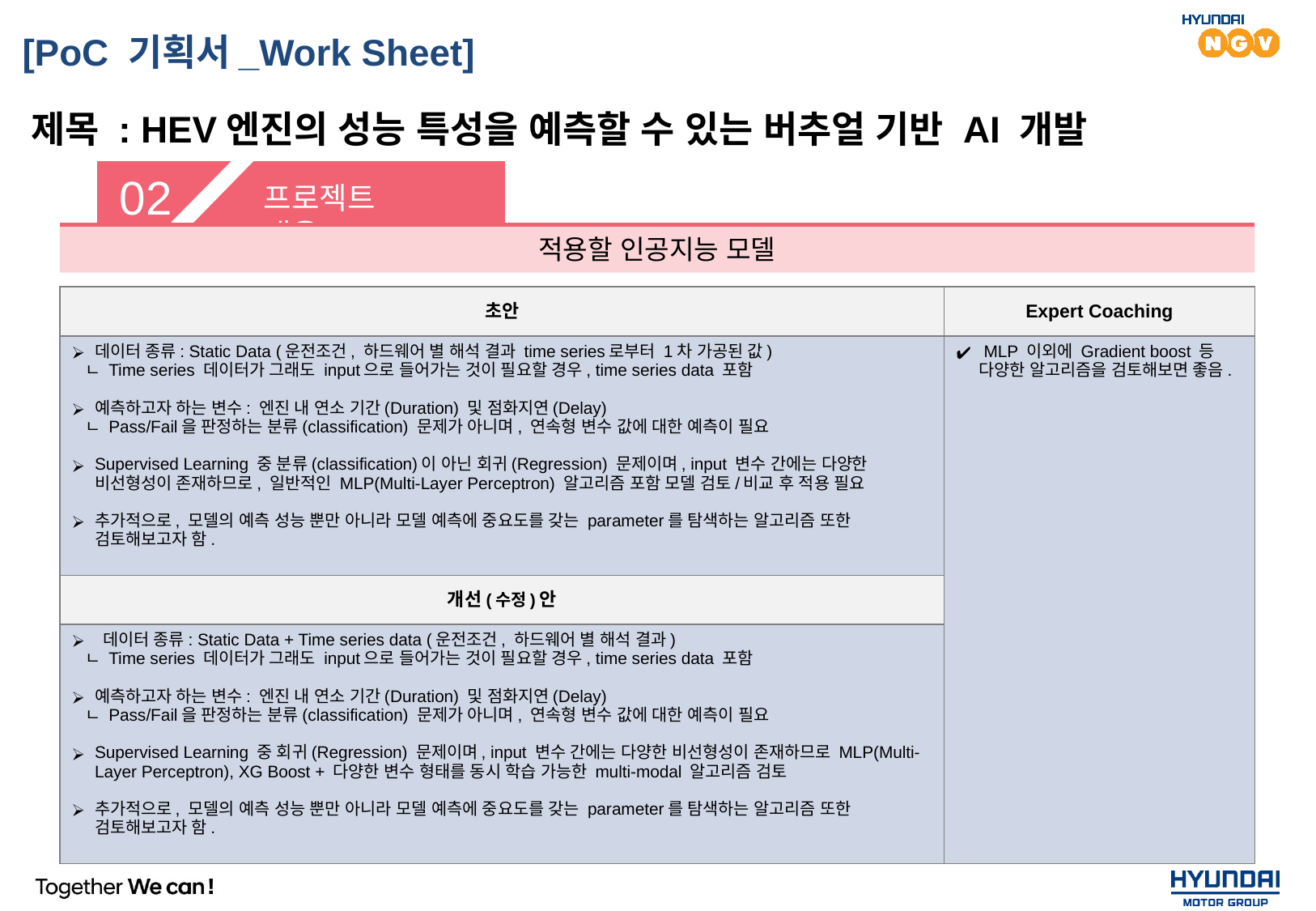

[PoC 기획서_Work Sheet]
 제목 : HEV엔진의 성능 특성을 예측할 수 있는 버추얼 기반 AI 개발

02

프로젝트 내용
적용할 인공지능 모델
| 초안 | Expert Coaching |
| --- | --- |
| 데이터 종류: Static Data (운전조건, 하드웨어 별 해석 결과 time series로부터 1차 가공된 값) ㄴ Time series 데이터가 그래도 input으로 들어가는 것이 필요할 경우, time series data 포함 예측하고자 하는 변수: 엔진 내 연소 기간(Duration) 및 점화지연(Delay) ㄴ Pass/Fail을 판정하는 분류(classification) 문제가 아니며, 연속형 변수 값에 대한 예측이 필요 Supervised Learning 중 분류(classification)이 아닌 회귀(Regression) 문제이며, input 변수 간에는 다양한 비선형성이 존재하므로, 일반적인 MLP(Multi-Layer Perceptron) 알고리즘 포함 모델 검토/비교 후 적용 필요 추가적으로, 모델의 예측 성능 뿐만 아니라 모델 예측에 중요도를 갖는 parameter를 탐색하는 알고리즘 또한 검토해보고자 함. | MLP 이외에 Gradient boost 등 다양한 알고리즘을 검토해보면 좋음. |
| 개선(수정)안 |  |
| 데이터 종류: Static Data + Time series data (운전조건, 하드웨어 별 해석 결과) ㄴ Time series 데이터가 그래도 input으로 들어가는 것이 필요할 경우, time series data 포함 예측하고자 하는 변수: 엔진 내 연소 기간(Duration) 및 점화지연(Delay) ㄴ Pass/Fail을 판정하는 분류(classification) 문제가 아니며, 연속형 변수 값에 대한 예측이 필요 Supervised Learning 중 회귀(Regression) 문제이며, input 변수 간에는 다양한 비선형성이 존재하므로 MLP(Multi-Layer Perceptron), XG Boost + 다양한 변수 형태를 동시 학습 가능한 multi-modal 알고리즘 검토 추가적으로, 모델의 예측 성능 뿐만 아니라 모델 예측에 중요도를 갖는 parameter를 탐색하는 알고리즘 또한 검토해보고자 함. |  |